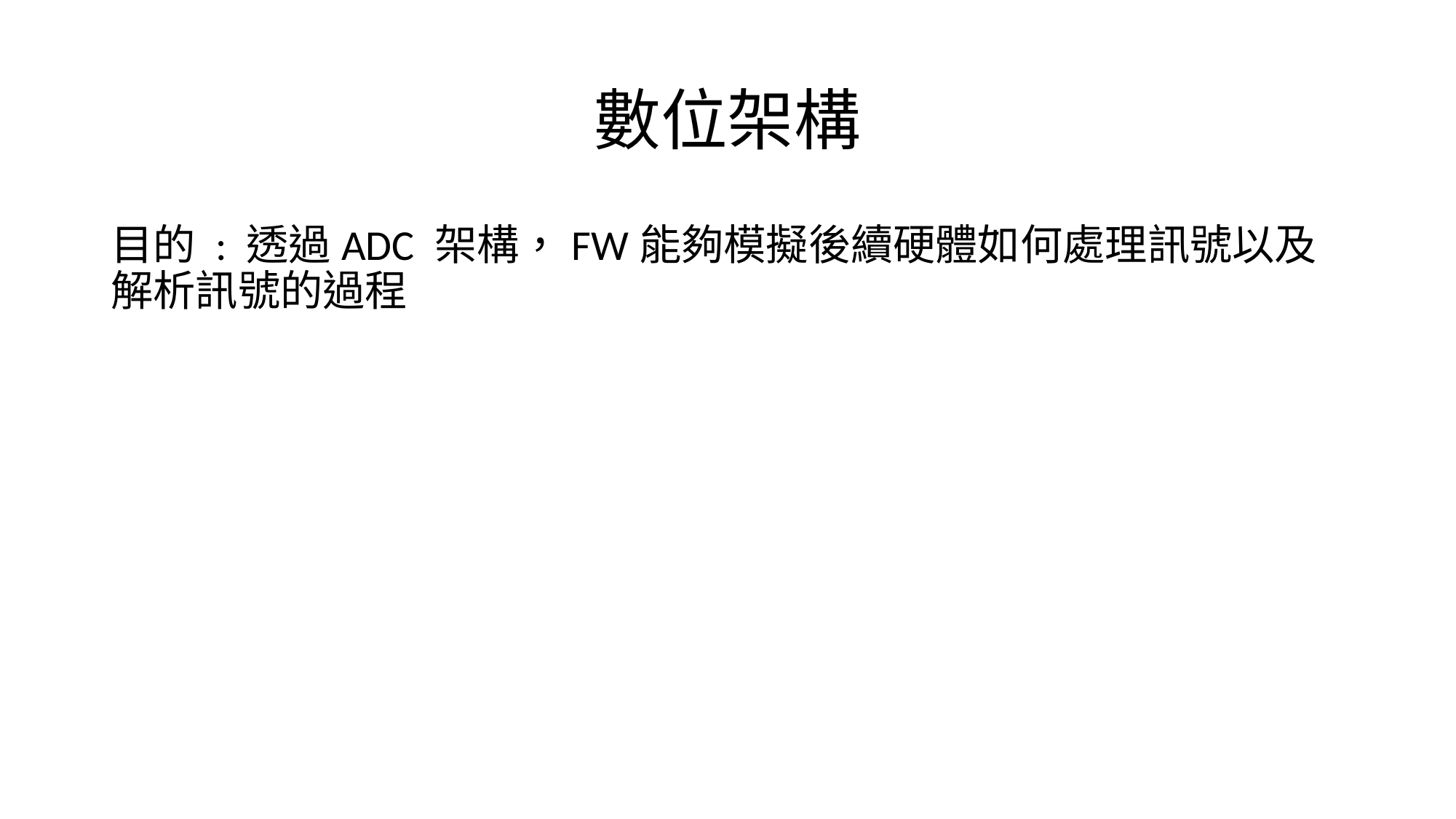

# 數位架構
目的 : 透過ADC 架構，FW能夠模擬後續硬體如何處理訊號以及解析訊號的過程